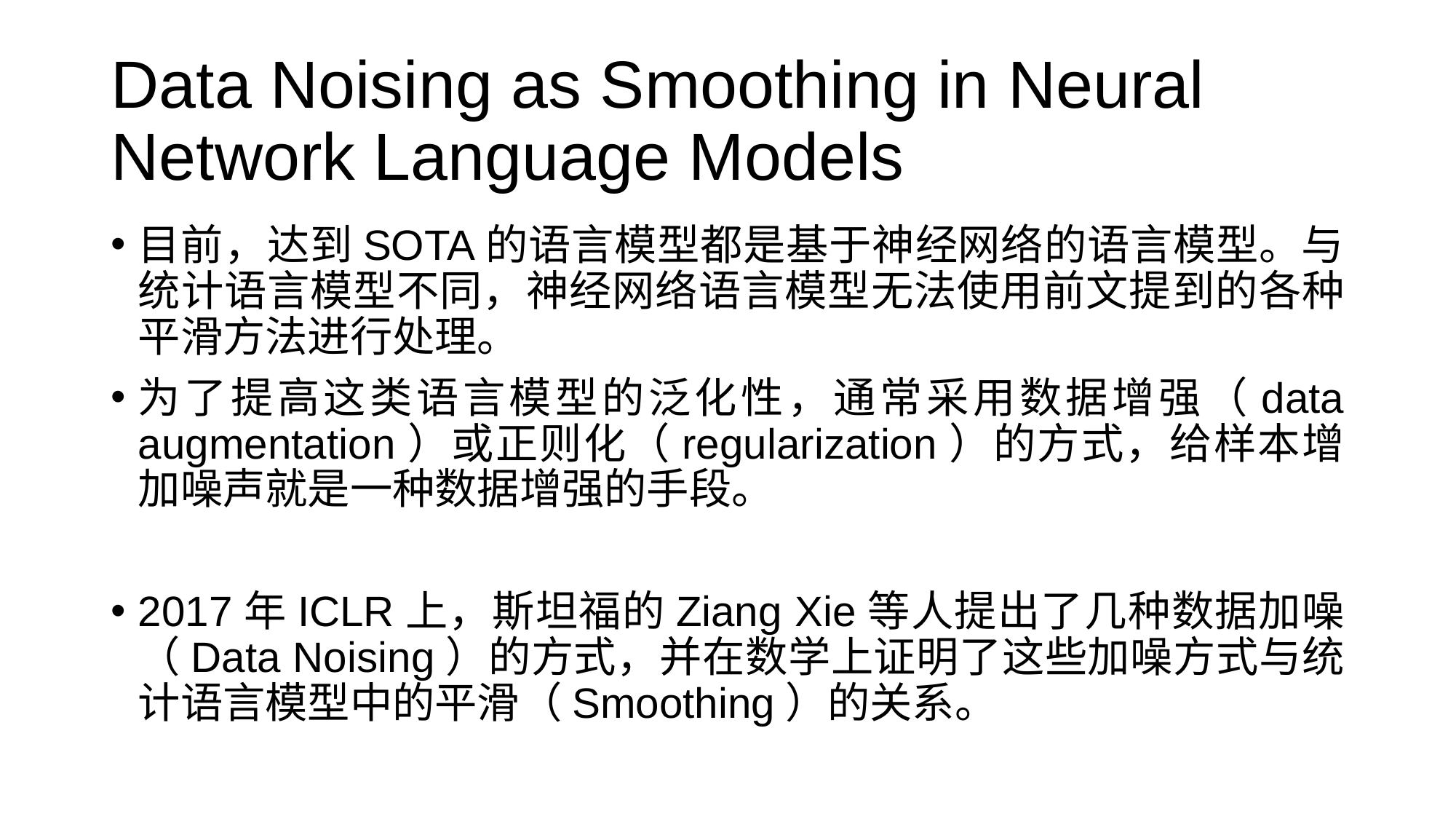

# Data Noising as Smoothing in Neural Network Language Models
目前，达到SOTA的语言模型都是基于神经网络的语言模型。与统计语言模型不同，神经网络语言模型无法使用前文提到的各种平滑方法进行处理。
为了提高这类语言模型的泛化性，通常采用数据增强（data augmentation）或正则化（regularization）的方式，给样本增加噪声就是一种数据增强的手段。

2017年ICLR上，斯坦福的Ziang Xie等人提出了几种数据加噪（Data Noising）的方式，并在数学上证明了这些加噪方式与统计语言模型中的平滑（Smoothing）的关系。